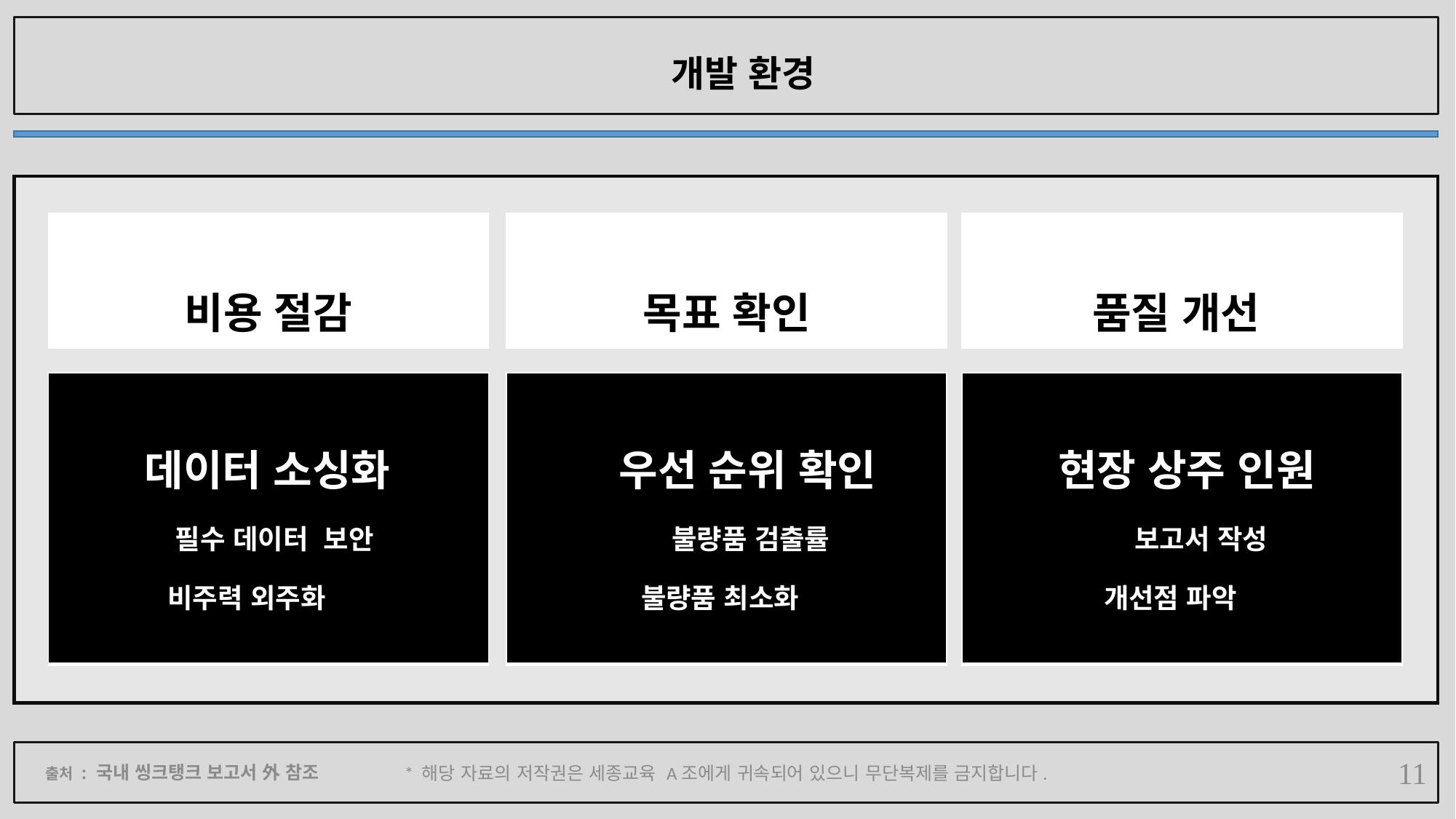

# 개발 환경

| 비용 절감 |
| --- |
| 목표 확인 |
| --- |
| 품질 개선 |
| --- |
| 현장 상주 인원 보고서 작성 개선점 파악 |
| --- |
| 데이터 소싱화 필수 데이터 보안 비주력 외주화 |
| --- |
| 우선 순위 확인 불량품 검출률 불량품 최소화 |
| --- |

출처 : 국내 씽크탱크 보고서 外 참조
* 해당 자료의 저작권은 세종교육 A조에게 귀속되어 있으니 무단복제를 금지합니다.
11